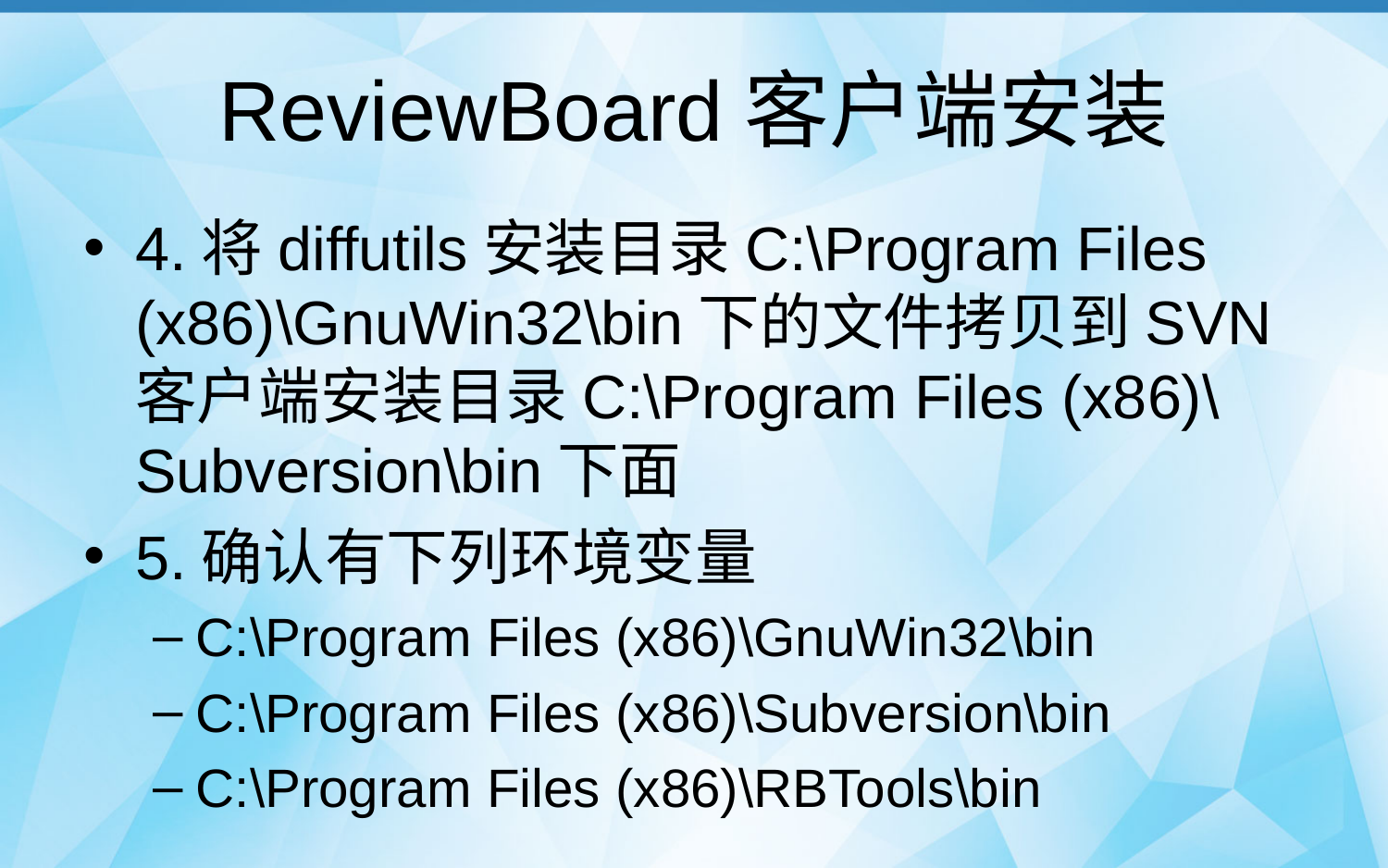

# ReviewBoard客户端安装
4.将diffutils安装目录C:\Program Files (x86)\GnuWin32\bin下的文件拷贝到SVN客户端安装目录C:\Program Files (x86)\Subversion\bin下面
5.确认有下列环境变量
C:\Program Files (x86)\GnuWin32\bin
C:\Program Files (x86)\Subversion\bin
C:\Program Files (x86)\RBTools\bin